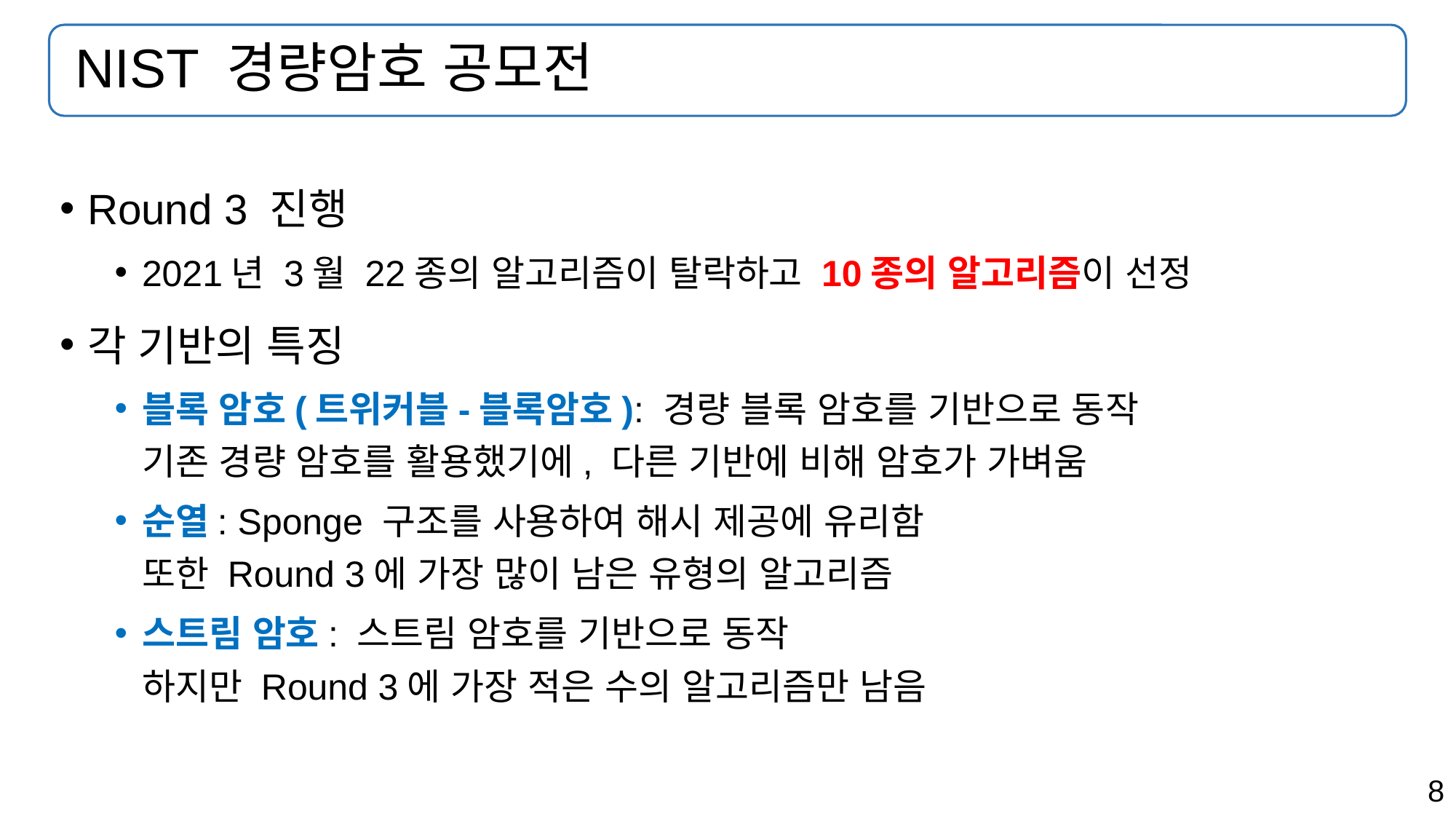

# NIST 경량암호 공모전
Round 3 진행
2021년 3월 22종의 알고리즘이 탈락하고 10종의 알고리즘이 선정
각 기반의 특징
블록 암호(트위커블-블록암호): 경량 블록 암호를 기반으로 동작
기존 경량 암호를 활용했기에, 다른 기반에 비해 암호가 가벼움
순열: Sponge 구조를 사용하여 해시 제공에 유리함
또한 Round 3에 가장 많이 남은 유형의 알고리즘
스트림 암호: 스트림 암호를 기반으로 동작
하지만 Round 3에 가장 적은 수의 알고리즘만 남음